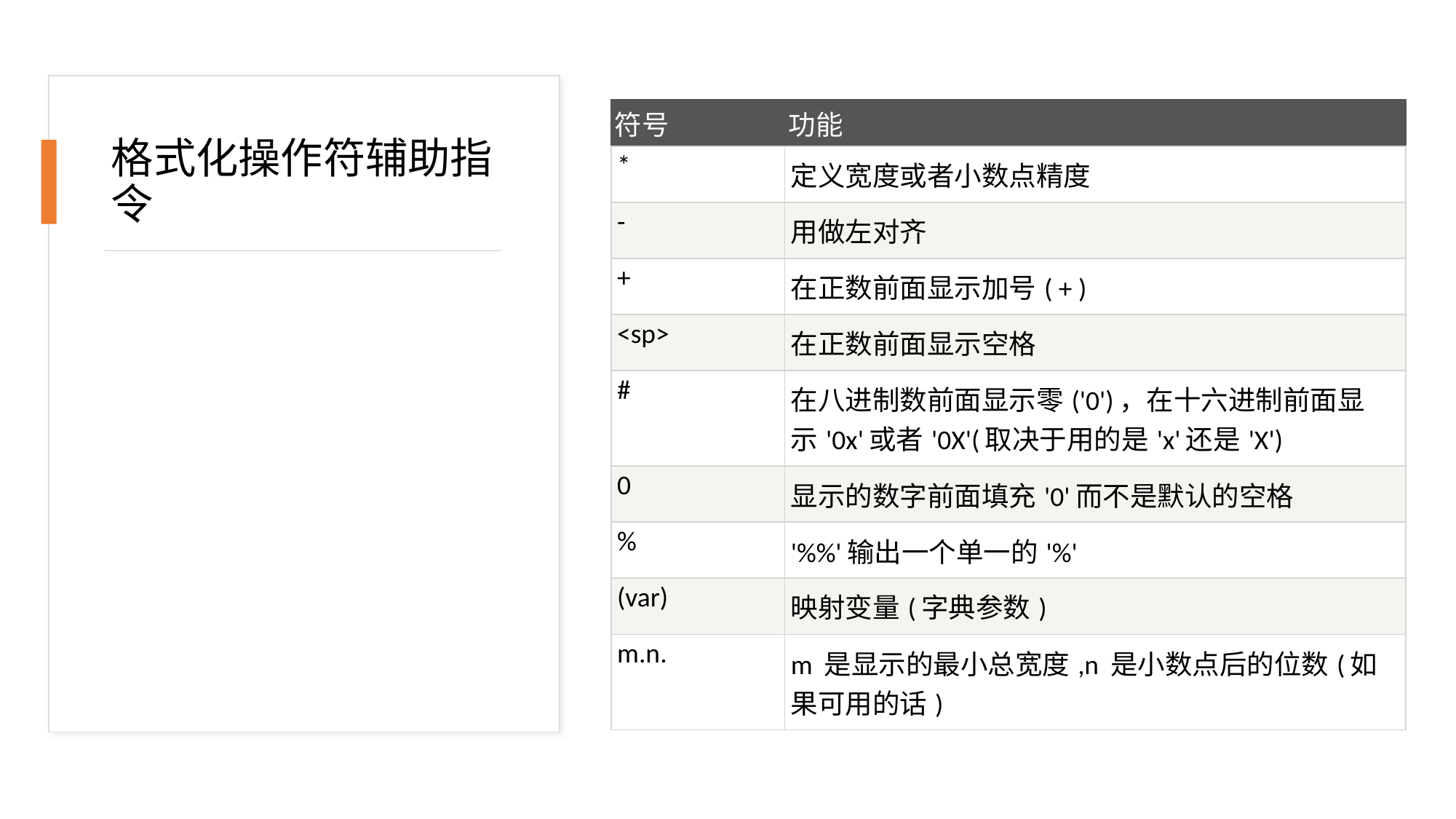

| 符号 | 功能 |
| --- | --- |
| \* | 定义宽度或者小数点精度 |
| - | 用做左对齐 |
| + | 在正数前面显示加号( + ) |
| <sp> | 在正数前面显示空格 |
| # | 在八进制数前面显示零('0')，在十六进制前面显示'0x'或者'0X'(取决于用的是'x'还是'X') |
| 0 | 显示的数字前面填充'0'而不是默认的空格 |
| % | '%%'输出一个单一的'%' |
| (var) | 映射变量(字典参数) |
| m.n. | m 是显示的最小总宽度,n 是小数点后的位数(如果可用的话) |
# 格式化操作符辅助指令